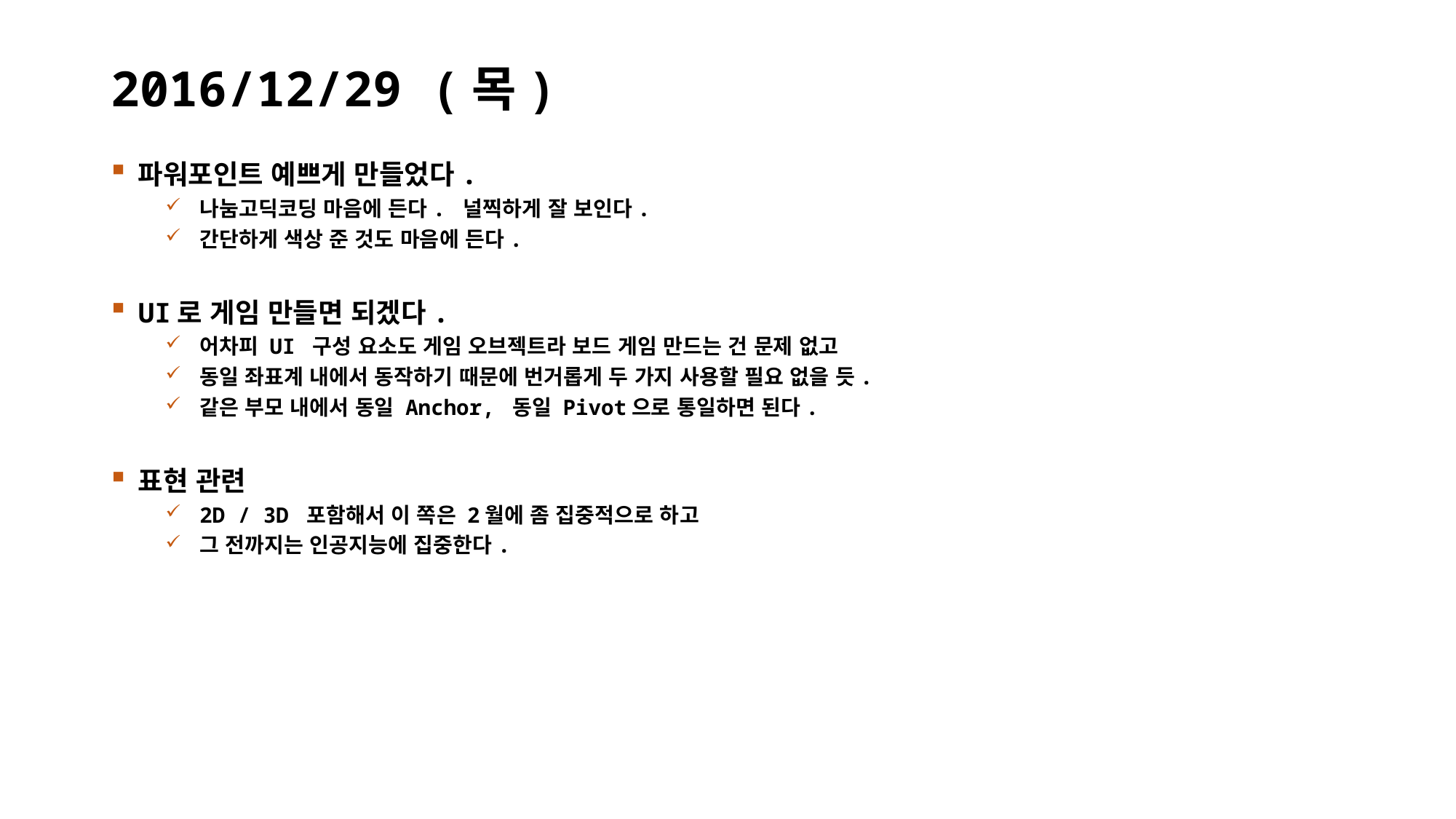

# 2016/12/29 (목)
파워포인트 예쁘게 만들었다.
나눔고딕코딩 마음에 든다. 널찍하게 잘 보인다.
간단하게 색상 준 것도 마음에 든다.

UI로 게임 만들면 되겠다.
어차피 UI 구성 요소도 게임 오브젝트라 보드 게임 만드는 건 문제 없고
동일 좌표계 내에서 동작하기 때문에 번거롭게 두 가지 사용할 필요 없을 듯.
같은 부모 내에서 동일 Anchor, 동일 Pivot으로 통일하면 된다.

표현 관련
2D / 3D 포함해서 이 쪽은 2월에 좀 집중적으로 하고
그 전까지는 인공지능에 집중한다.